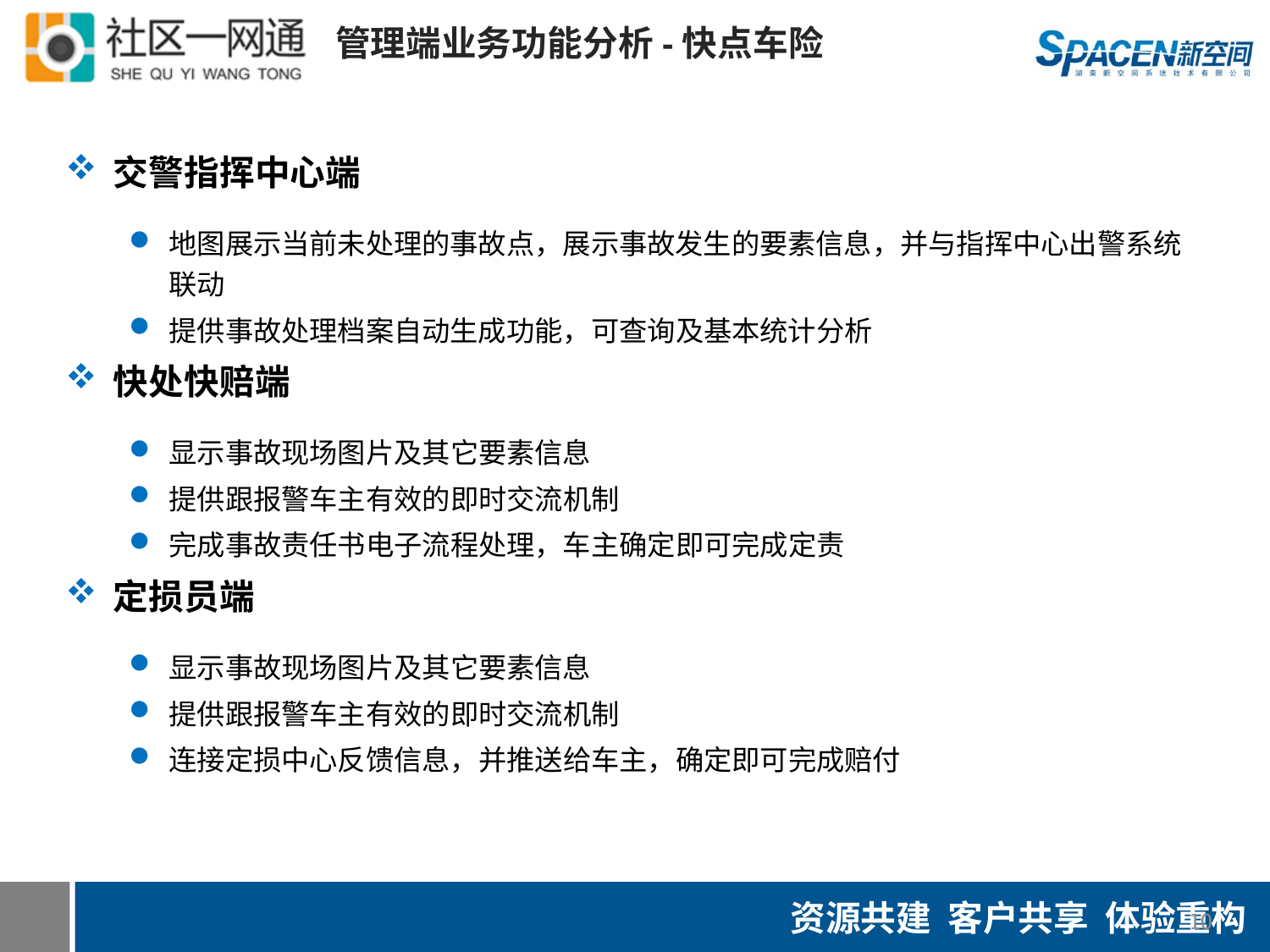

管理端业务功能分析-快点车险
交警指挥中心端
地图展示当前未处理的事故点，展示事故发生的要素信息，并与指挥中心出警系统联动
提供事故处理档案自动生成功能，可查询及基本统计分析
快处快赔端
显示事故现场图片及其它要素信息
提供跟报警车主有效的即时交流机制
完成事故责任书电子流程处理，车主确定即可完成定责
定损员端
显示事故现场图片及其它要素信息
提供跟报警车主有效的即时交流机制
连接定损中心反馈信息，并推送给车主，确定即可完成赔付

10